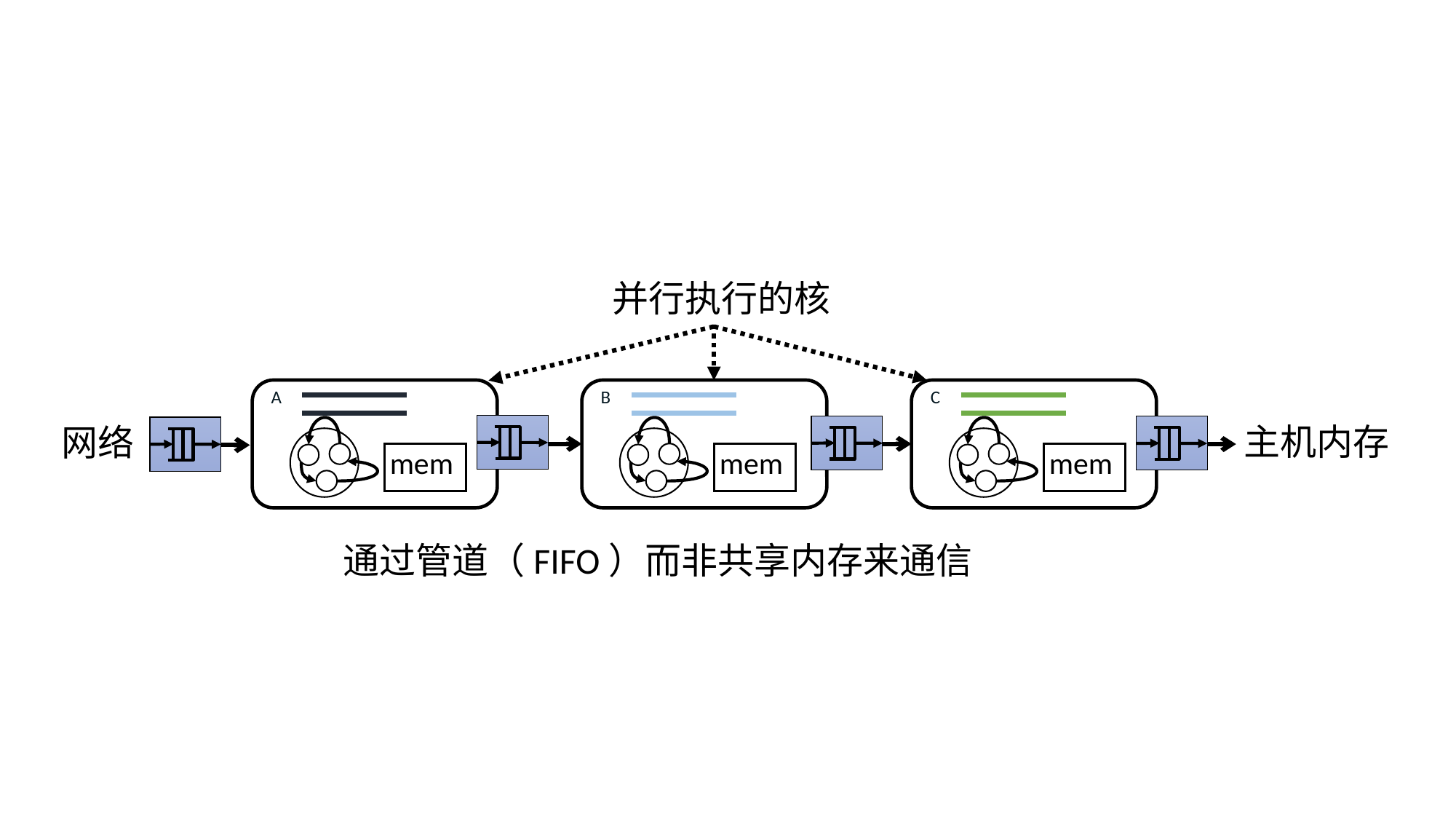

并行执行的核

 A
 B
 C
主机内存
网络

mem
mem
mem

通过管道（FIFO）而非共享内存来通信